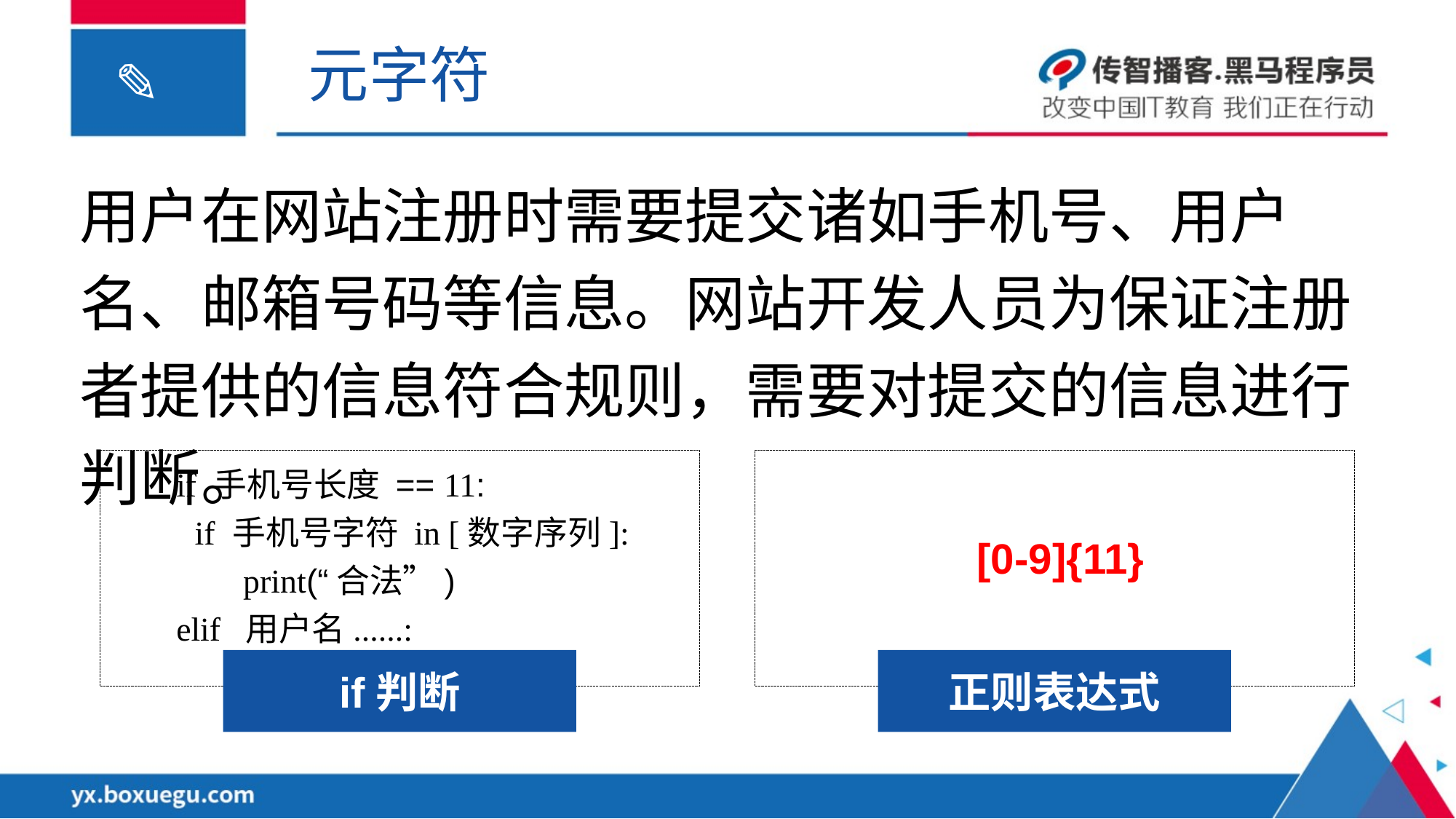

元字符
用户在网站注册时需要提交诸如手机号、用户名、邮箱号码等信息。网站开发人员为保证注册者提供的信息符合规则，需要对提交的信息进行判断。

if 手机号长度 == 11:
  if 手机号字符 in [数字序列]:
        print(“合法”)
elif  用户名......:

[0-9]{11}
if判断
正则表达式